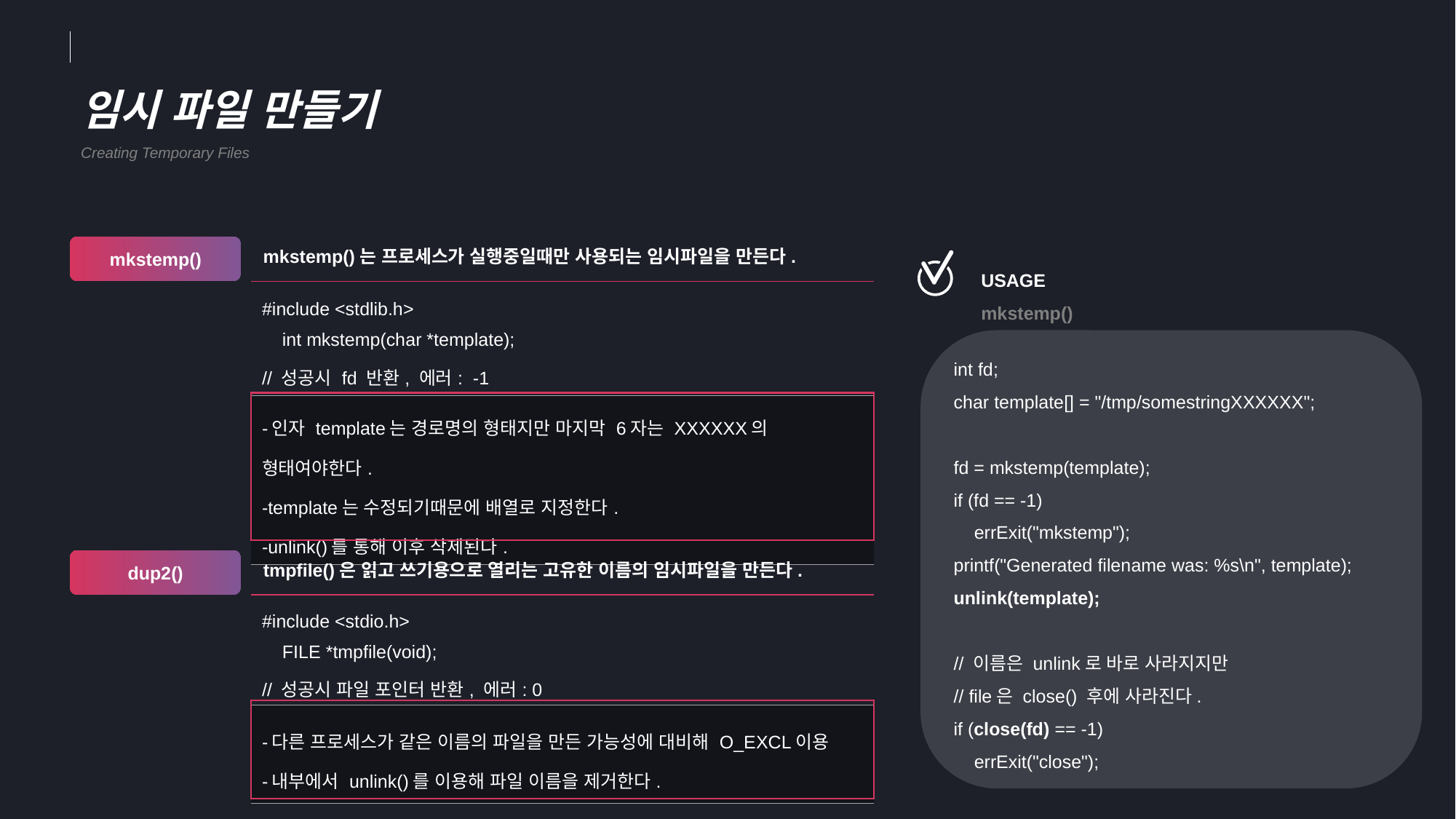

임시 파일 만들기
Creating Temporary Files
mkstemp()
mkstemp()는 프로세스가 실행중일때만 사용되는 임시파일을 만든다.

USAGE
mkstemp()
| #include <stdlib.h> int mkstemp(char \*template); // 성공시 fd 반환, 에러: -1 |
| --- |
| -인자 template는 경로명의 형태지만 마지막 6자는 XXXXXX의 형태여야한다. -template는 수정되기때문에 배열로 지정한다. -unlink()를 통해 이후 삭제된다. |
int fd;
char template[] = "/tmp/somestringXXXXXX";

fd = mkstemp(template);
if (fd == -1)
    errExit("mkstemp");
printf("Generated filename was: %s\n", template);
unlink(template);

// 이름은 unlink로 바로 사라지지만
// file은 close() 후에 사라진다.
if (close(fd) == -1)
    errExit("close");

dup2()
tmpfile()은 읽고 쓰기용으로 열리는 고유한 이름의 임시파일을 만든다.
| #include <stdio.h> FILE \*tmpfile(void); // 성공시 파일 포인터 반환, 에러: 0 |
| --- |
| -다른 프로세스가 같은 이름의 파일을 만든 가능성에 대비해 O\_EXCL이용 -내부에서 unlink()를 이용해 파일 이름을 제거한다. |